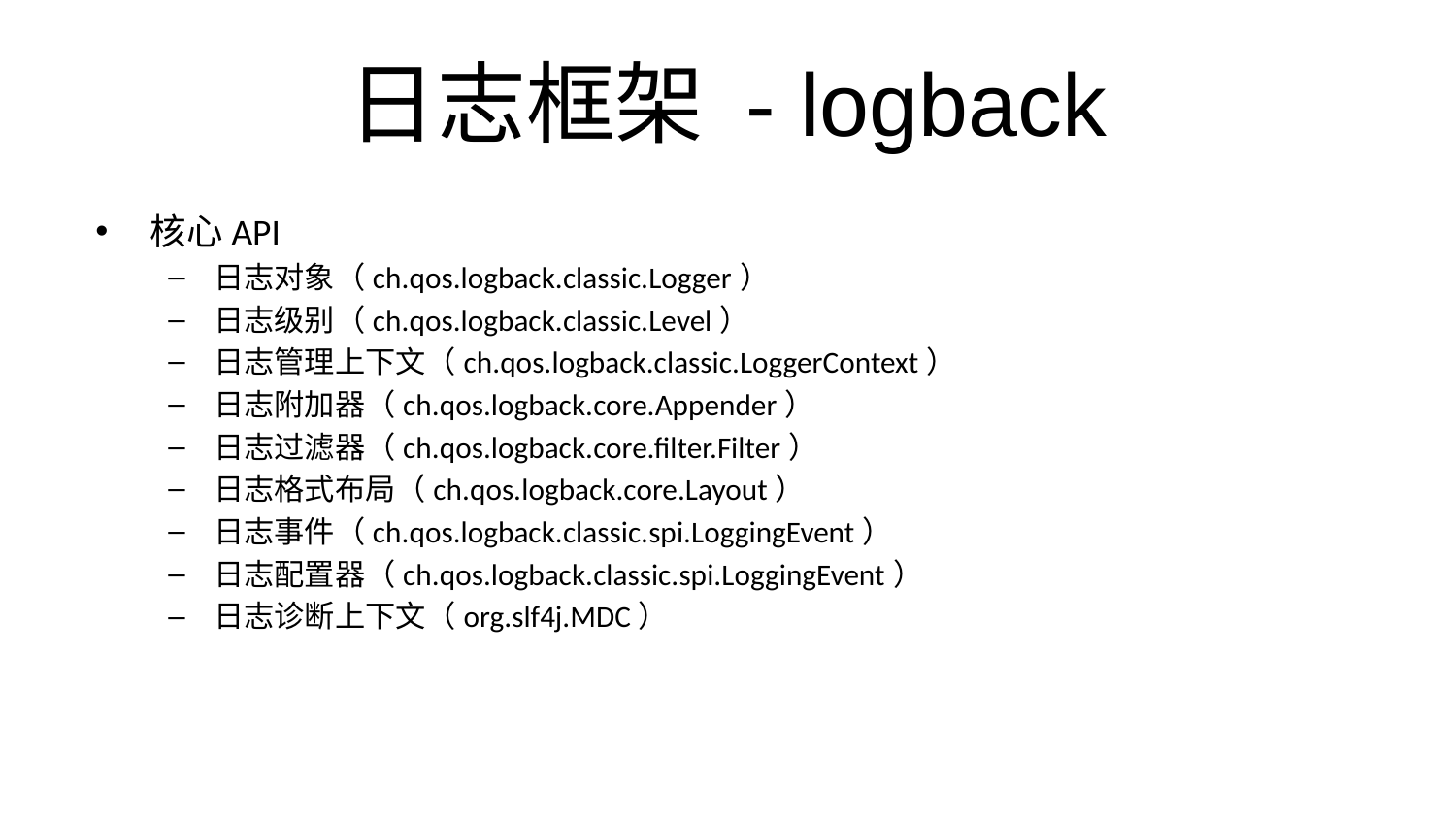

# 日志框架 - logback
核心API
日志对象（ch.qos.logback.classic.Logger）
日志级别（ch.qos.logback.classic.Level）
日志管理上下文（ch.qos.logback.classic.LoggerContext）
日志附加器（ch.qos.logback.core.Appender）
日志过滤器（ch.qos.logback.core.filter.Filter）
日志格式布局（ch.qos.logback.core.Layout）
日志事件（ch.qos.logback.classic.spi.LoggingEvent）
日志配置器（ch.qos.logback.classic.spi.LoggingEvent）
日志诊断上下文（org.slf4j.MDC）